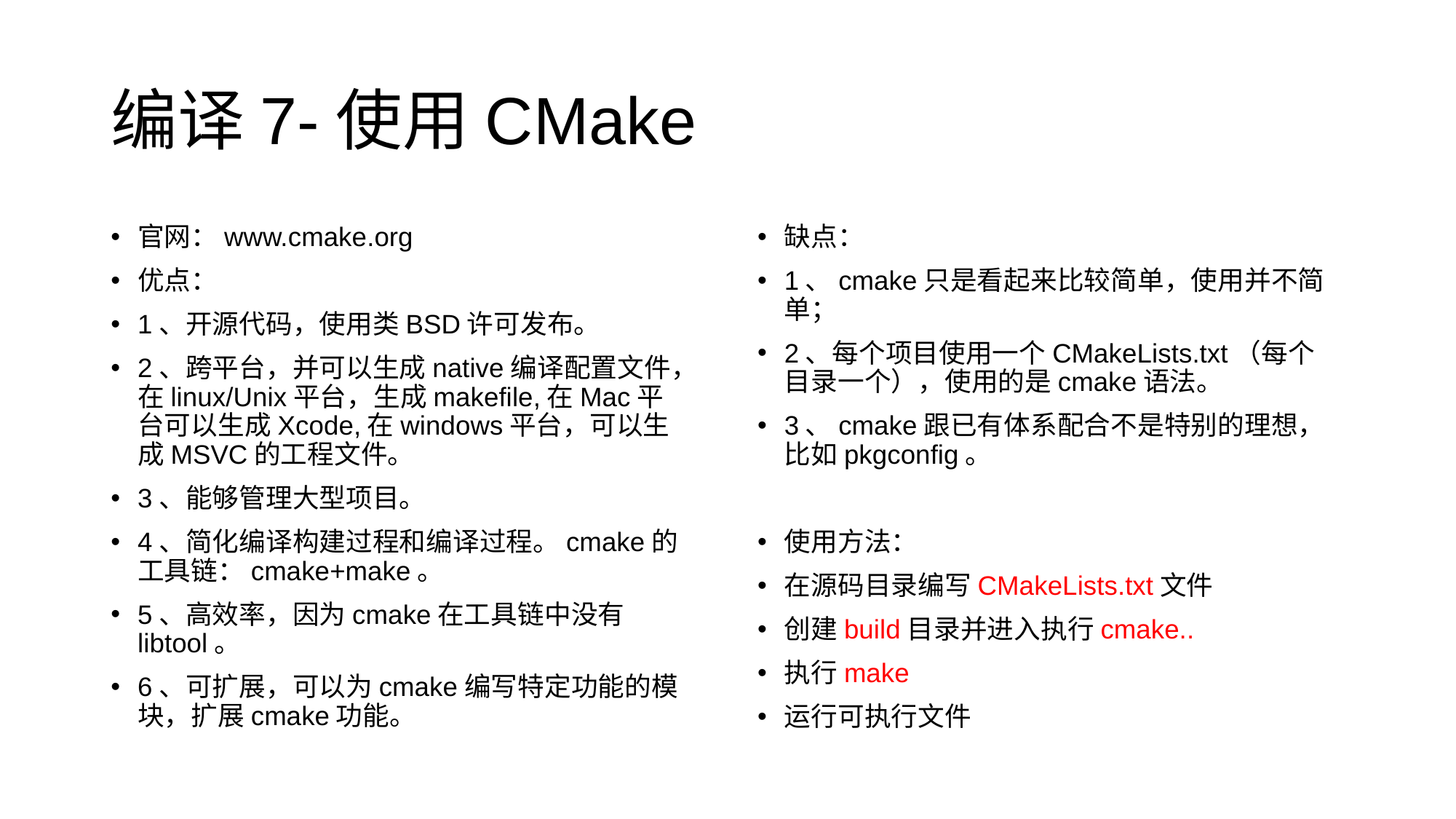

# 编译7-使用CMake
官网：www.cmake.org
优点：
1、开源代码，使用类BSD许可发布。
2、跨平台，并可以生成native编译配置文件，在linux/Unix平台，生成makefile,在Mac平台可以生成Xcode,在windows平台，可以生成MSVC的工程文件。
3、能够管理大型项目。
4、简化编译构建过程和编译过程。cmake的工具链：cmake+make。
5、高效率，因为cmake在工具链中没有libtool。
6、可扩展，可以为cmake编写特定功能的模块，扩展cmake功能。
缺点：
1、cmake只是看起来比较简单，使用并不简单；
2、每个项目使用一个CMakeLists.txt（每个目录一个），使用的是cmake语法。
3、cmake跟已有体系配合不是特别的理想，比如pkgconfig。

使用方法：
在源码目录编写CMakeLists.txt文件
创建build目录并进入执行cmake..
执行make
运行可执行文件